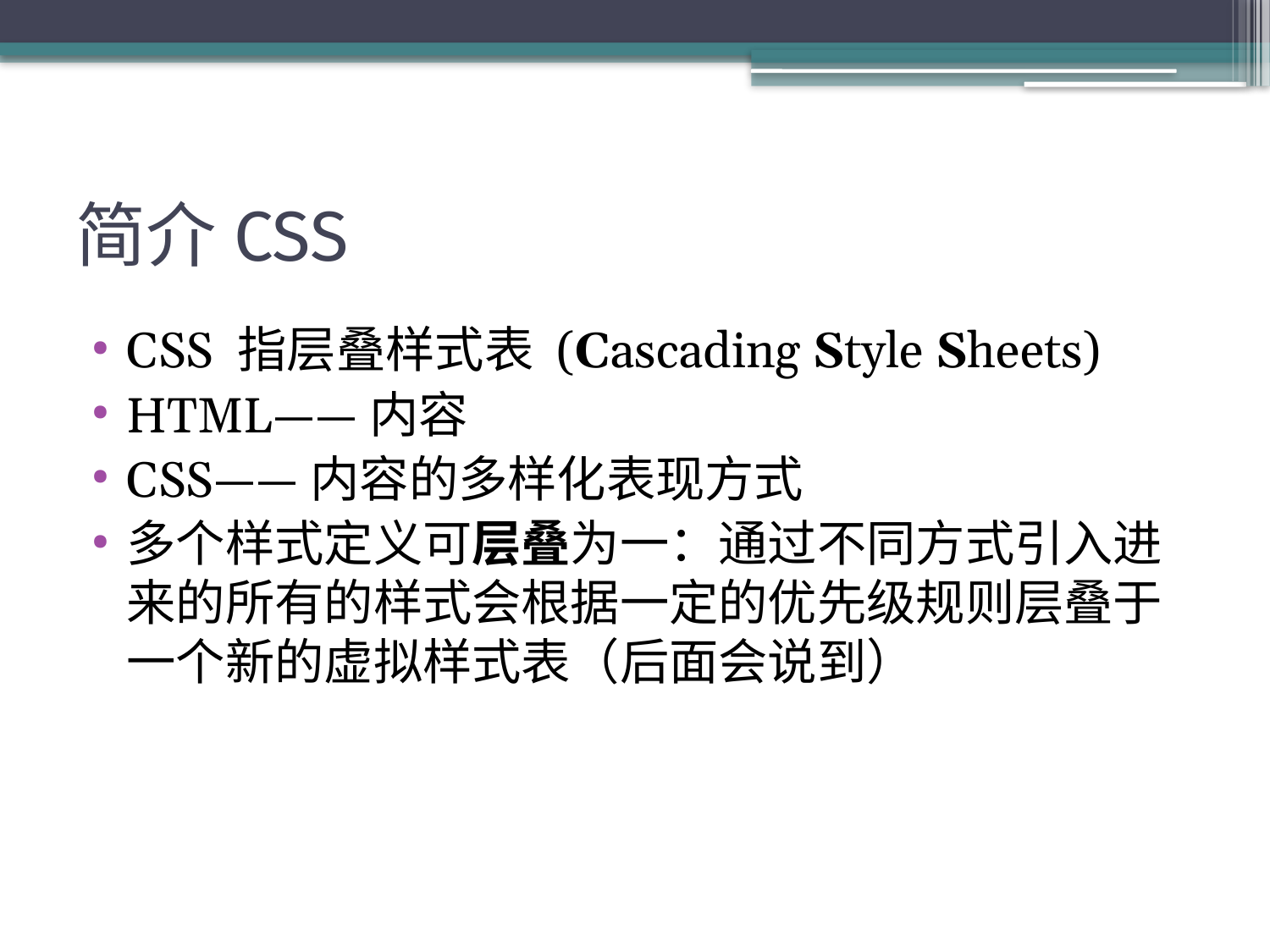

# 简介CSS
CSS 指层叠样式表 (Cascading Style Sheets)
HTML——内容
CSS——内容的多样化表现方式
多个样式定义可层叠为一：通过不同方式引入进来的所有的样式会根据一定的优先级规则层叠于一个新的虚拟样式表（后面会说到）